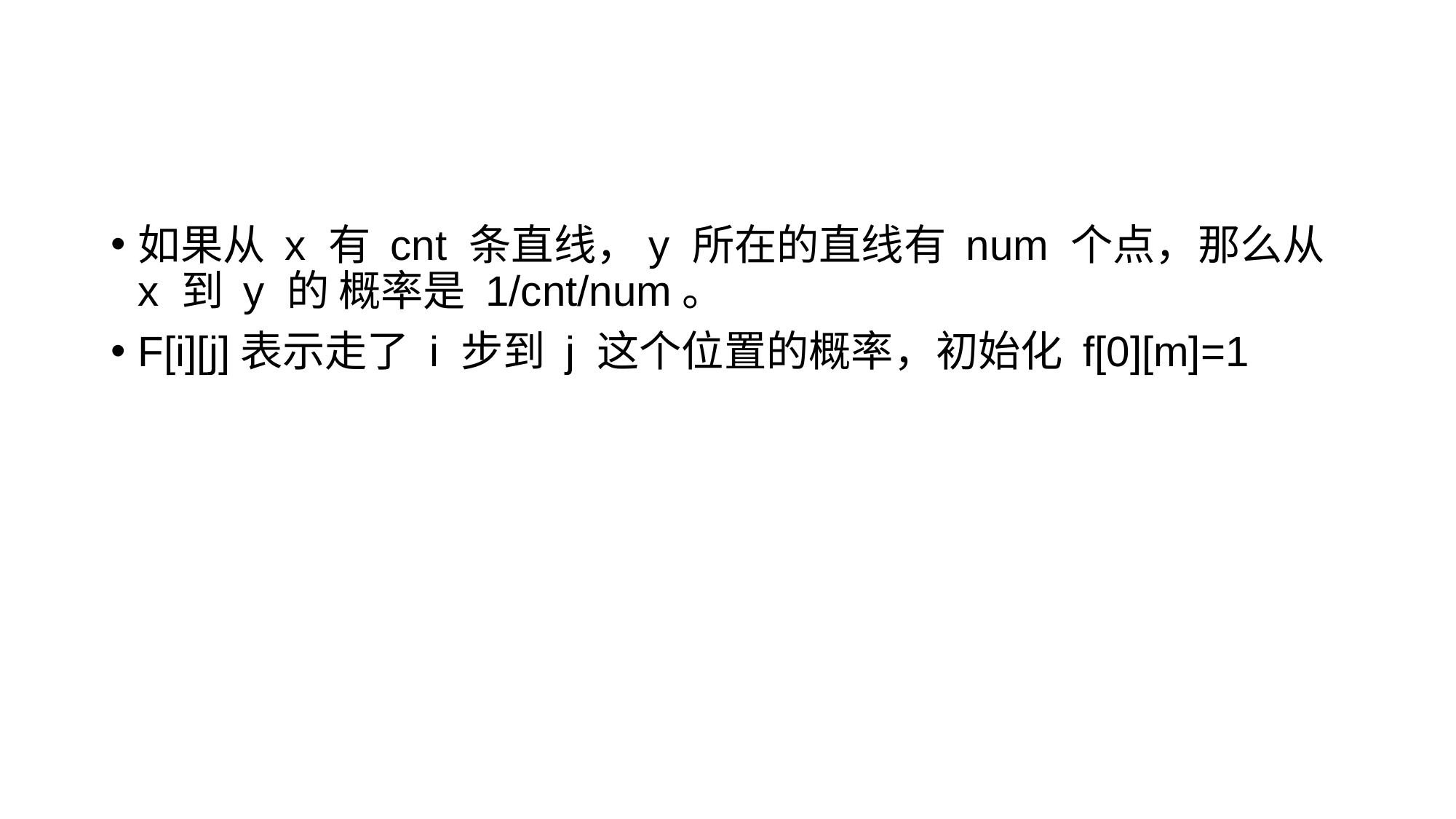

#
如果从 x 有 cnt 条直线，y 所在的直线有 num 个点，那么从 x 到 y 的 概率是 1/cnt/num。
F[i][j]表示走了 i 步到 j 这个位置的概率，初始化 f[0][m]=1